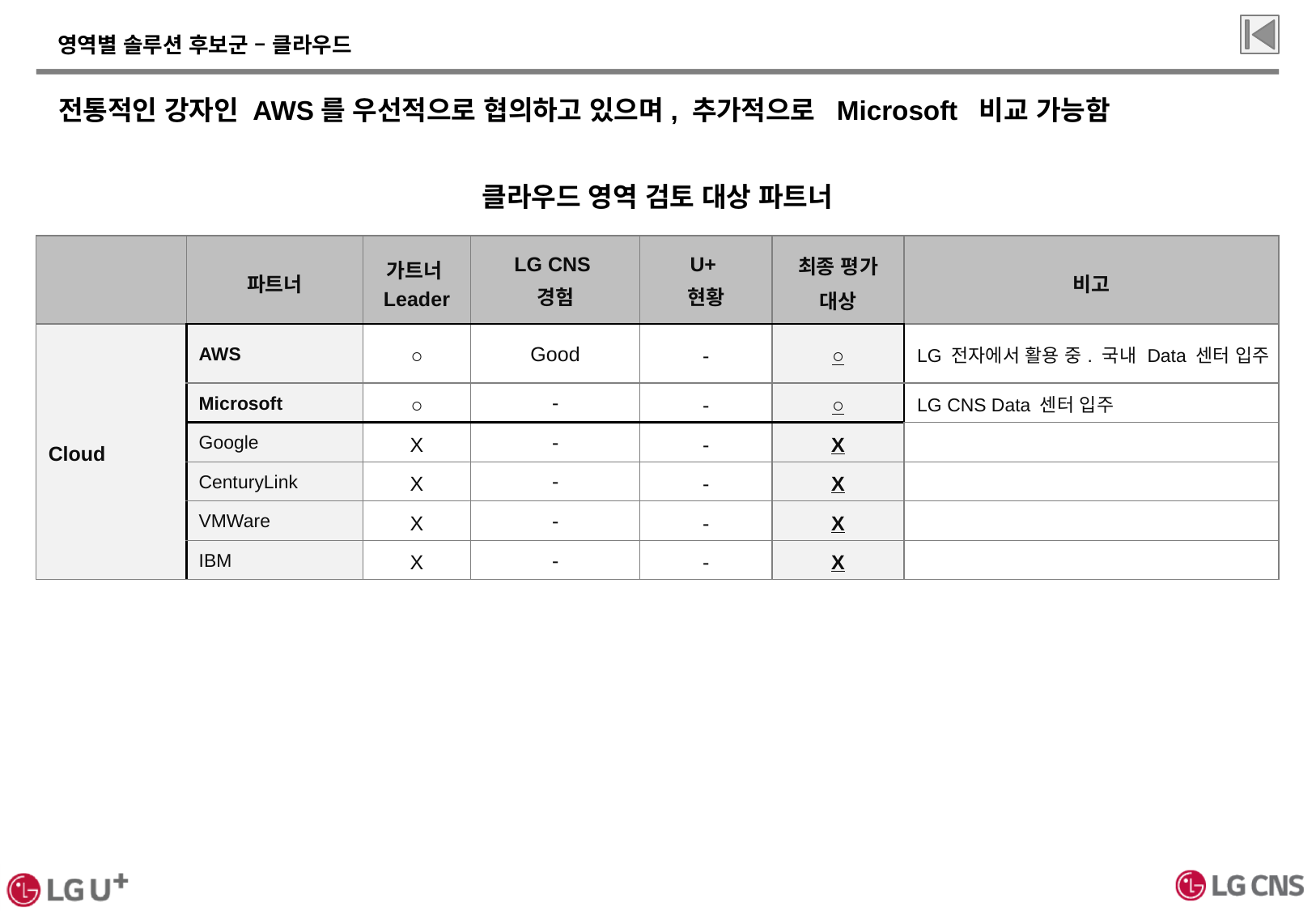

# 영역별 솔루션 후보군 – 클라우드
전통적인 강자인 AWS를 우선적으로 협의하고 있으며, 추가적으로  Microsoft  비교 가능함
클라우드 영역 검토 대상 파트너
|  | 파트너 | 가트너 Leader | LG CNS 경험 | U+ 현황 | 최종 평가 대상 | 비고 |
| --- | --- | --- | --- | --- | --- | --- |
| Cloud | AWS | ○ | Good | - | ○ | LG 전자에서 활용 중. 국내 Data 센터 입주 |
|  | Microsoft | ○ | - | - | ○ | LG CNS Data 센터 입주 |
|  | Google | X | - | - | X |  |
|  | CenturyLink | X | - | - | X |  |
|  | VMWare | X | - | - | X |  |
|  | IBM | X | - | - | X |  |